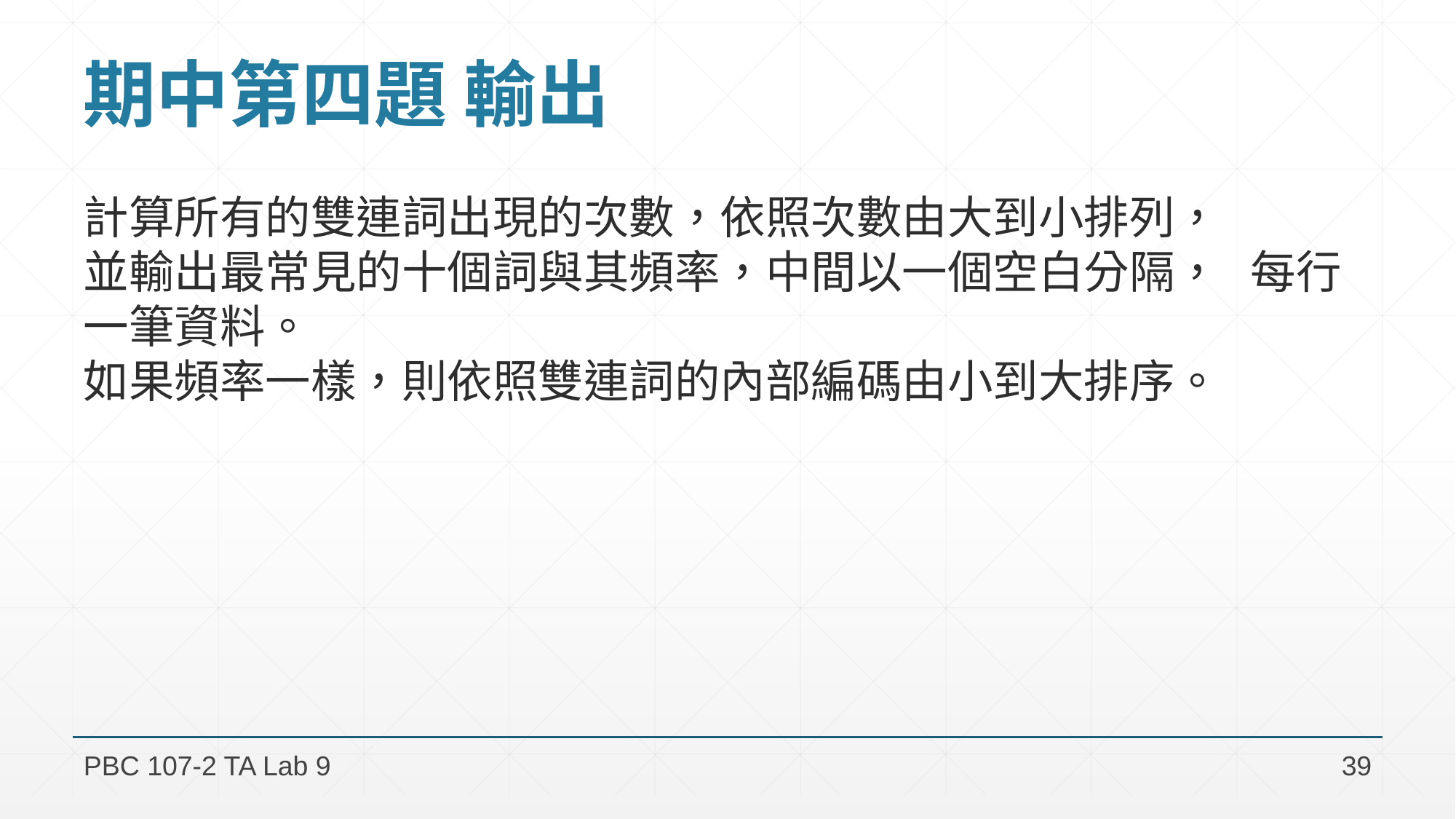

# 期中第四題 輸出
計算所有的雙連詞出現的次數，依照次數由大到小排列，
並輸出最常見的十個詞與其頻率，中間以一個空白分隔，   每行一筆資料。
如果頻率一樣，則依照雙連詞的內部編碼由小到大排序。
PBC 107-2 TA Lab 9
39